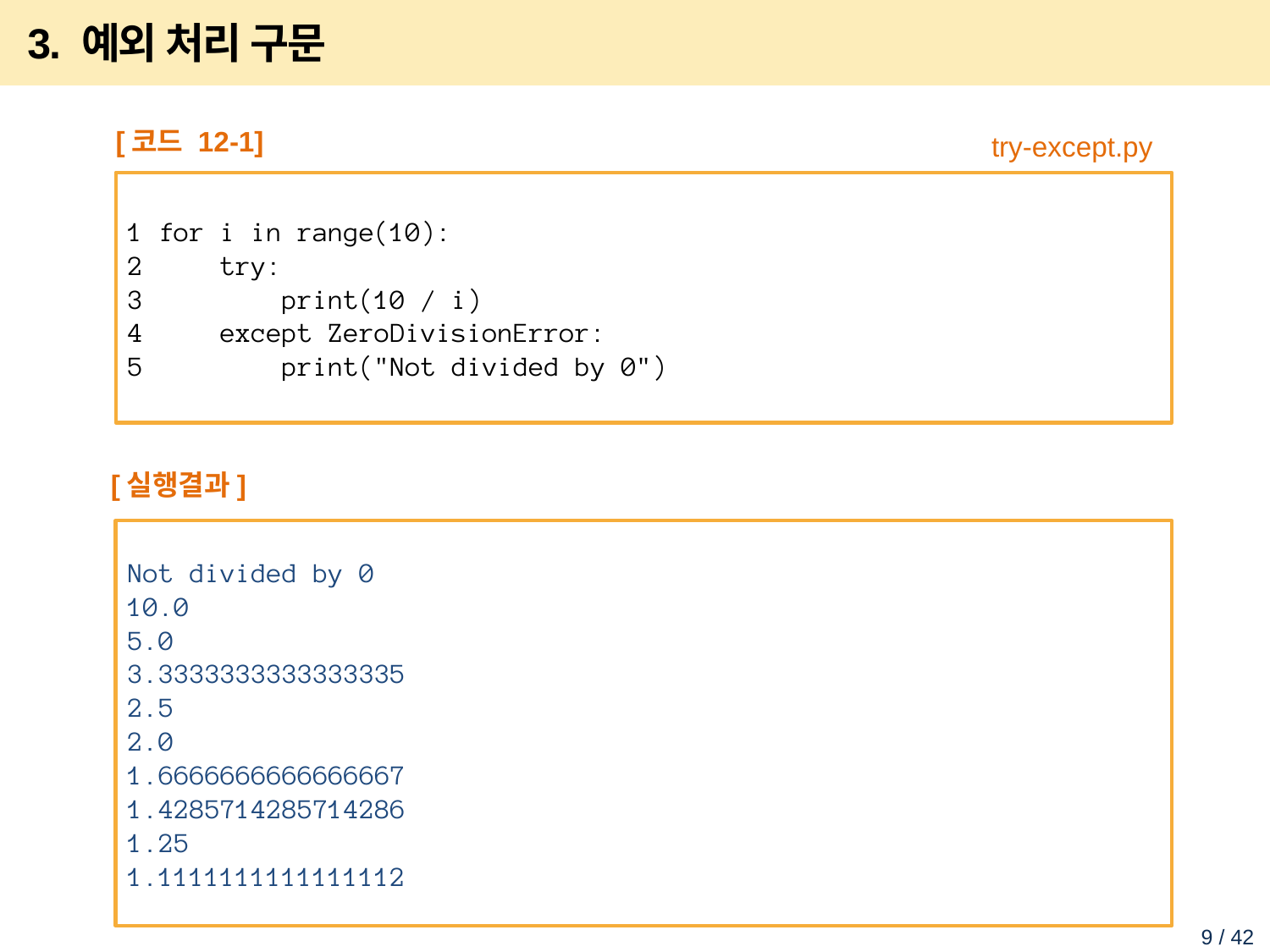

# 3. 예외 처리 구문

[코드 12-1]
1 for i in range(10):
2     try:
3         print(10 / i)
4     except ZeroDivisionError:
5         print("Not divided by 0")
[실행결과]
Not divided by 0
10.0
5.0
3.3333333333333335
2.5
2.0
1.6666666666666667
1.4285714285714286
1.25
1.1111111111111112
try-except.py